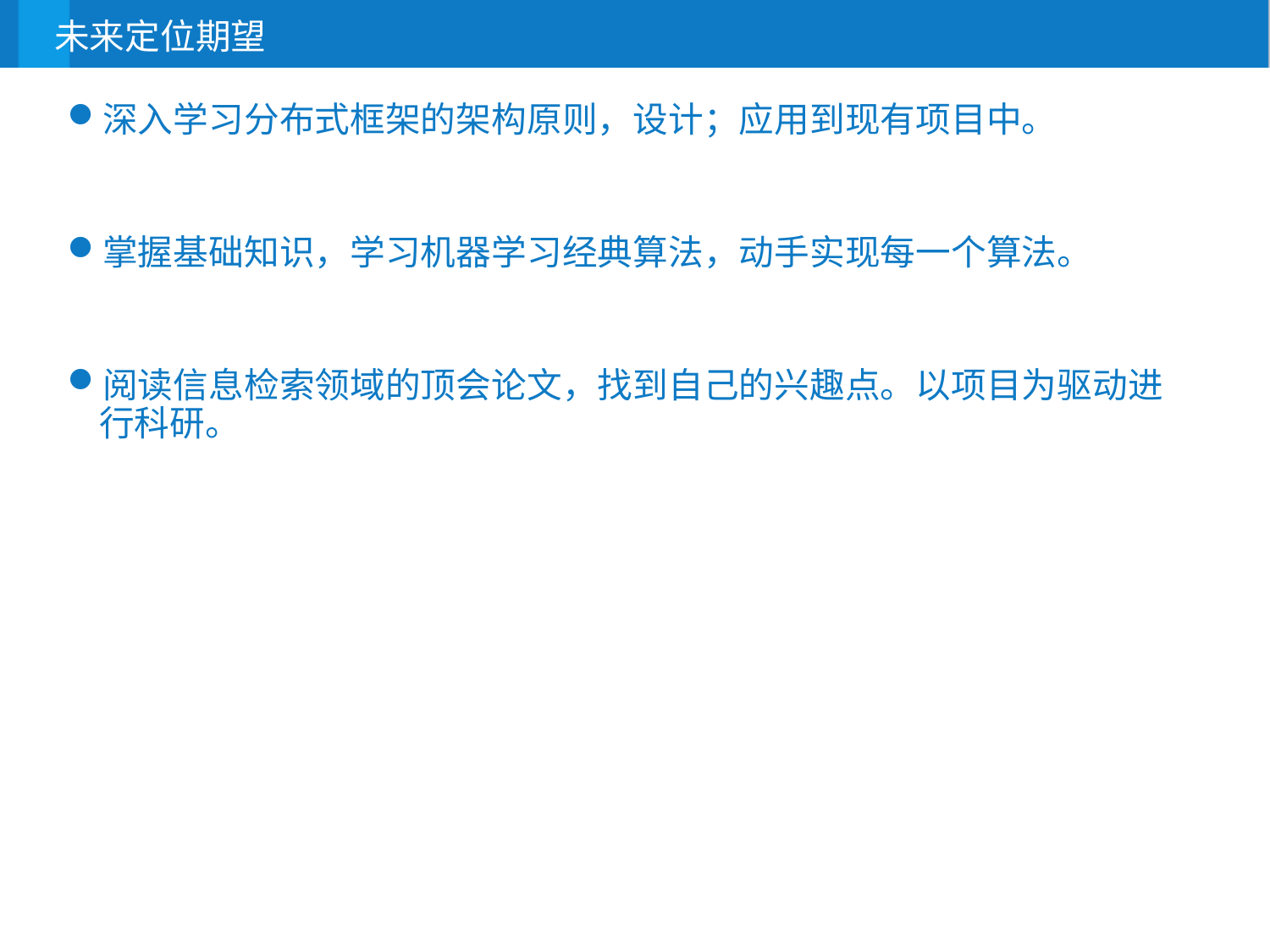

# 未来定位期望
深入学习分布式框架的架构原则，设计；应用到现有项目中。

掌握基础知识，学习机器学习经典算法，动手实现每一个算法。

阅读信息检索领域的顶会论文，找到自己的兴趣点。以项目为驱动进行科研。